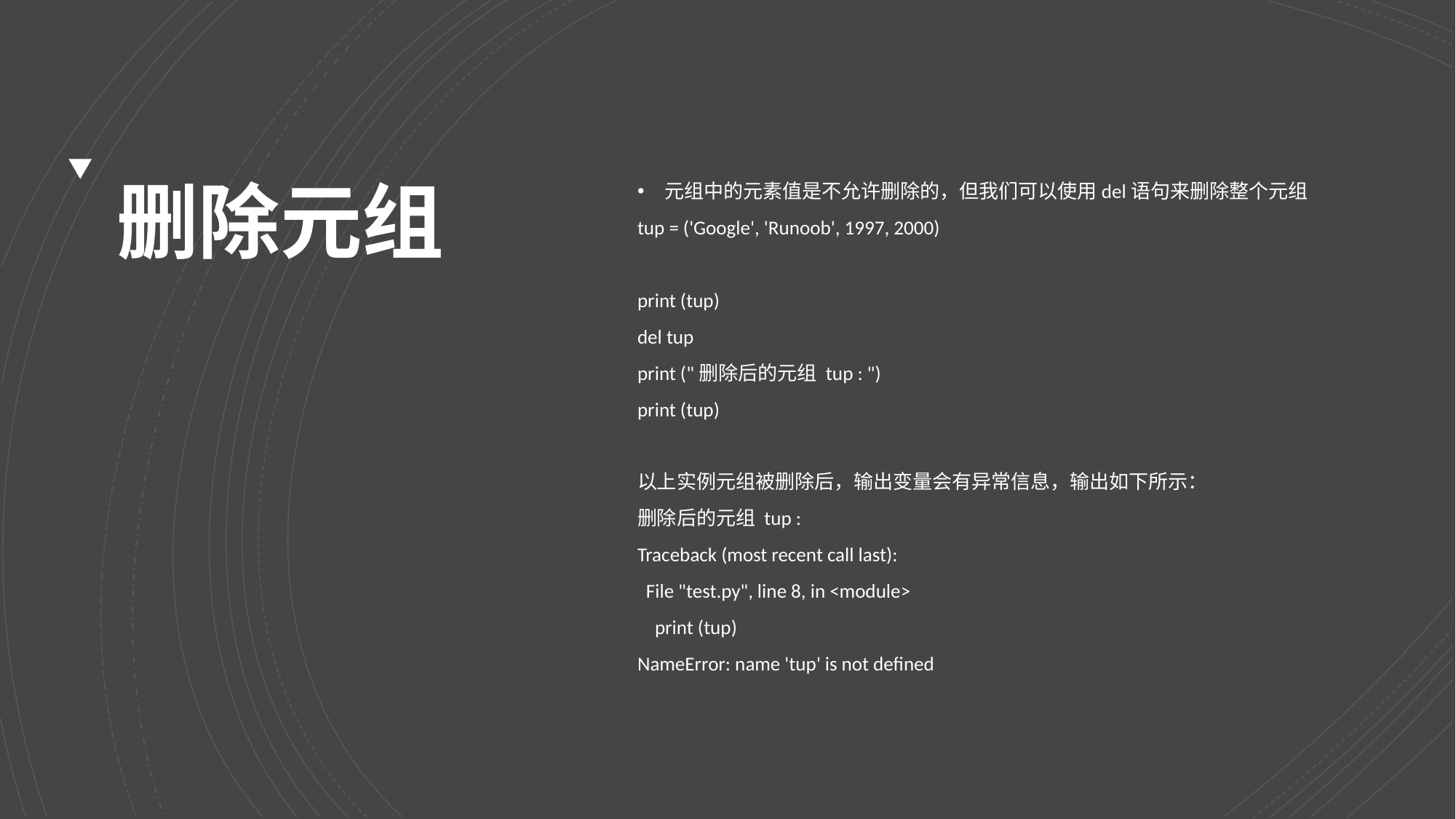

# 删除元组
元组中的元素值是不允许删除的，但我们可以使用del语句来删除整个元组
tup = ('Google', 'Runoob', 1997, 2000)

print (tup)
del tup
print ("删除后的元组 tup : ")
print (tup)

以上实例元组被删除后，输出变量会有异常信息，输出如下所示：
删除后的元组 tup :
Traceback (most recent call last):
  File "test.py", line 8, in <module>
    print (tup)
NameError: name 'tup' is not defined